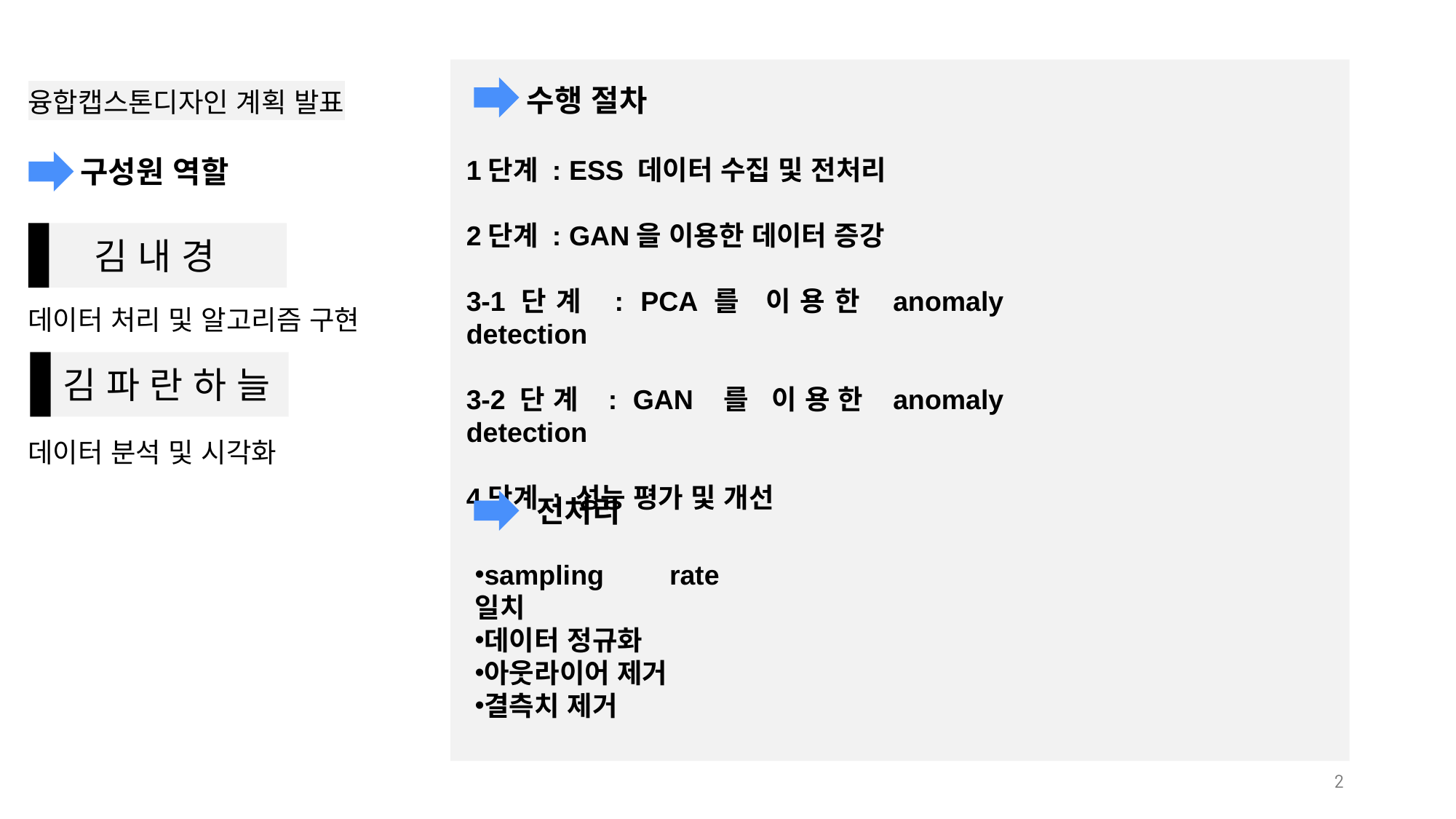

수행 절차

융합캡스톤디자인 계획 발표
1단계 : ESS 데이터 수집 및 전처리

2단계 : GAN을 이용한 데이터 증강

3-1단계 : PCA를 이용한 anomaly detection

3-2단계 : GAN 를 이용한 anomaly detection

4단계 : 성능 평가 및 개선
구성원 역할

김 내 경
데이터 처리 및 알고리즘 구현

김 파 란 하 늘
데이터 분석 및 시각화
전처리

sampling rate 일치
데이터 정규화
아웃라이어 제거
결측치 제거
2